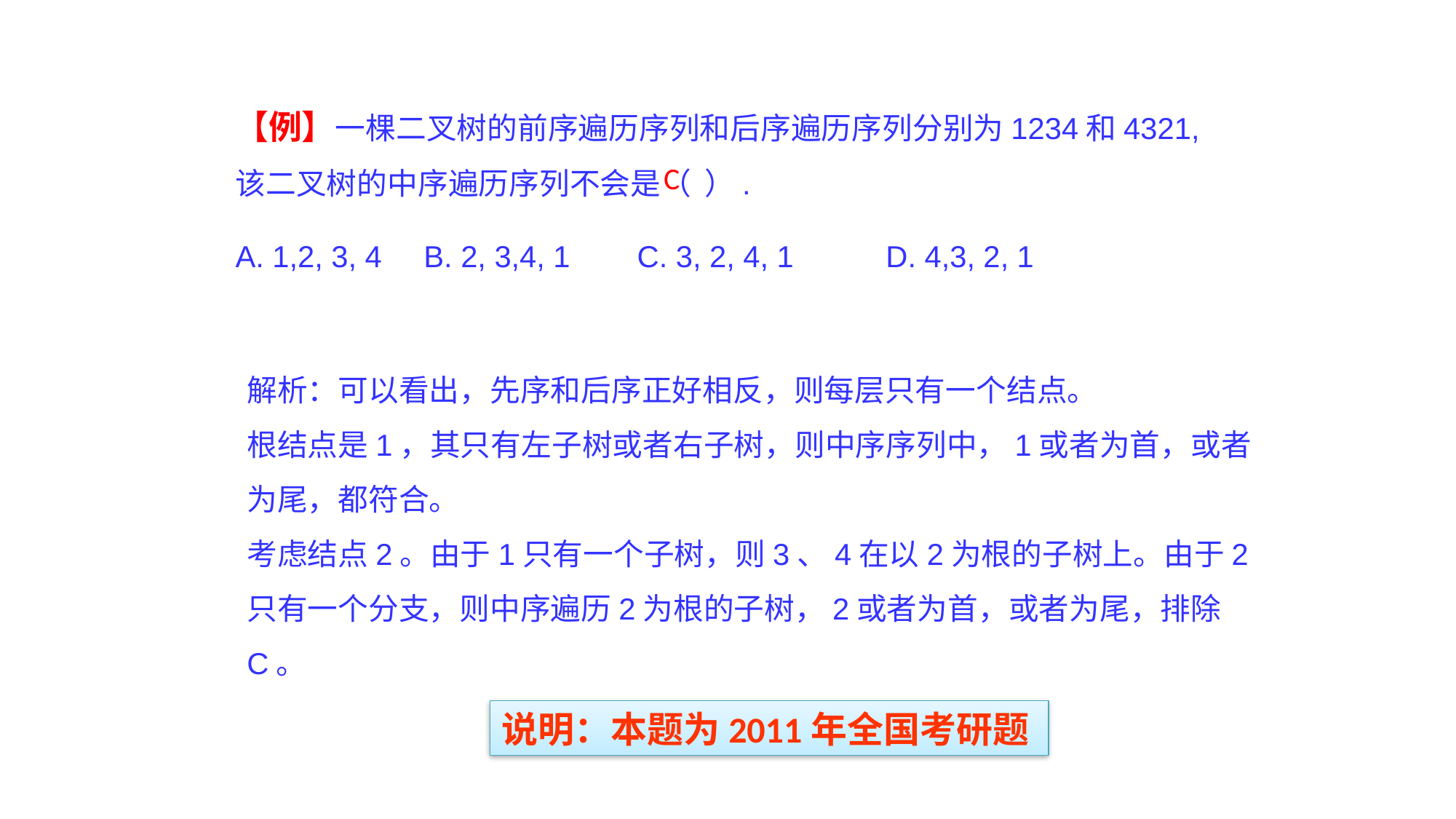

【例】一棵二叉树的前序遍历序列和后序遍历序列分别为1234和4321, 该二叉树的中序遍历序列不会是（  ）.
A. 1,2, 3, 4     B. 2, 3,4, 1        C. 3, 2, 4, 1           D. 4,3, 2, 1
C
解析：可以看出，先序和后序正好相反，则每层只有一个结点。
根结点是1，其只有左子树或者右子树，则中序序列中，1或者为首，或者为尾，都符合。
考虑结点2。由于1只有一个子树，则3、4在以2为根的子树上。由于2只有一个分支，则中序遍历2为根的子树，2或者为首，或者为尾，排除C。
说明：本题为2011年全国考研题